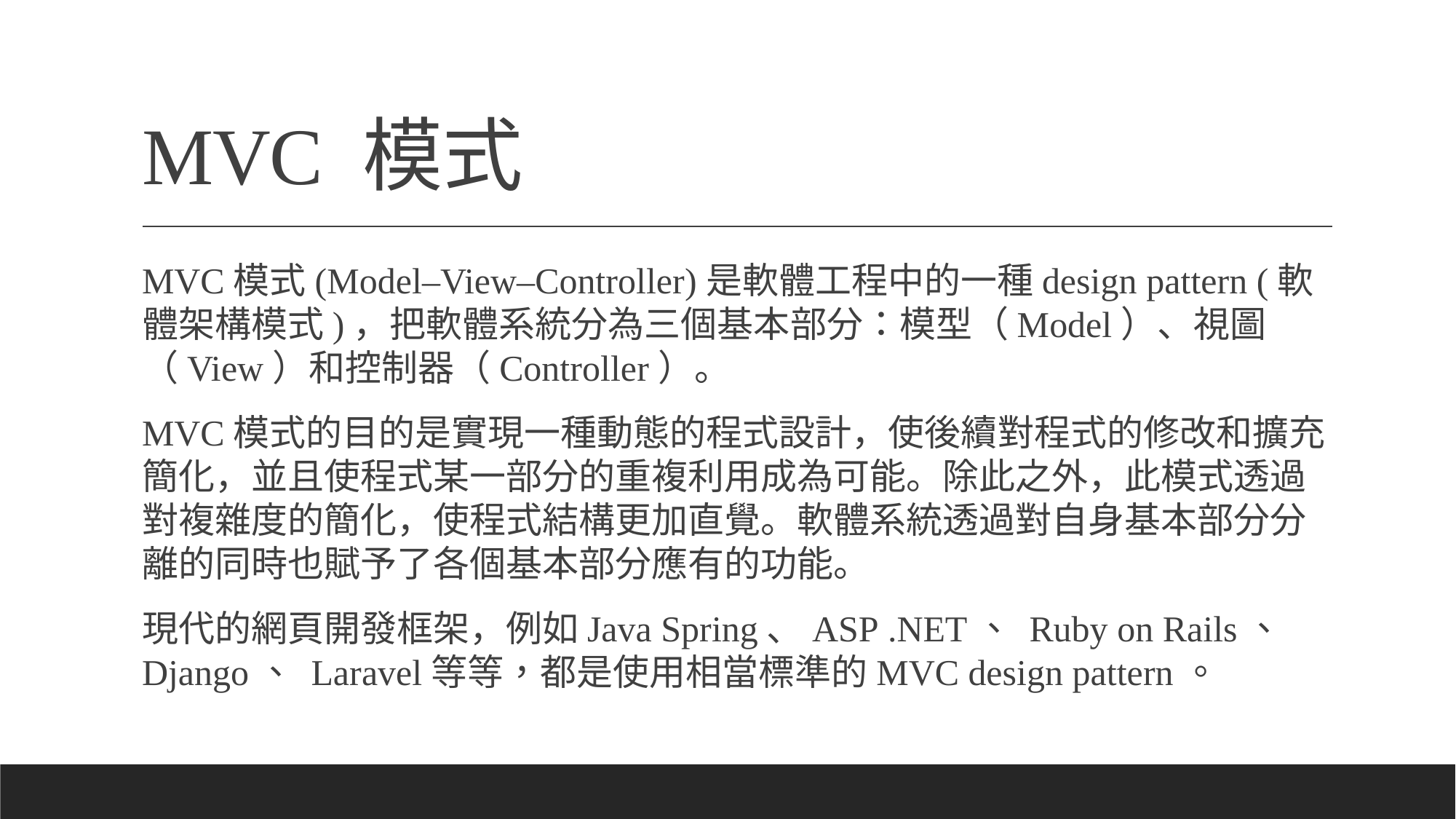

# MVC 模式
MVC模式(Model–View–Controller)是軟體工程中的一種design pattern (軟體架構模式)，把軟體系統分為三個基本部分：模型（Model）、視圖（View）和控制器（Controller）。
MVC模式的目的是實現一種動態的程式設計，使後續對程式的修改和擴充簡化，並且使程式某一部分的重複利用成為可能。除此之外，此模式透過對複雜度的簡化，使程式結構更加直覺。軟體系統透過對自身基本部分分離的同時也賦予了各個基本部分應有的功能。
現代的網頁開發框架，例如Java Spring、ASP .NET、 Ruby on Rails、 Django、 Laravel等等，都是使用相當標準的MVC design pattern。